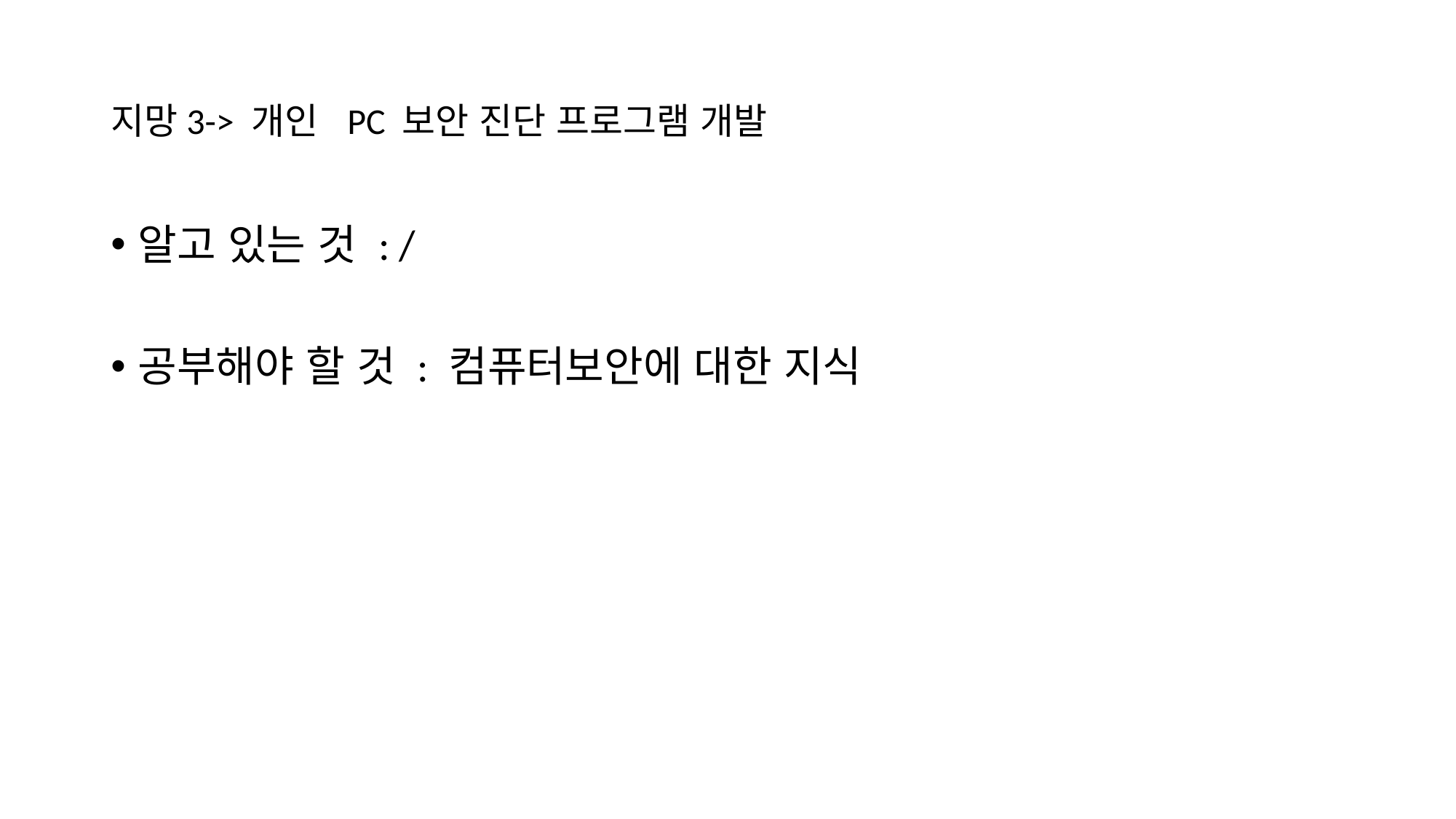

# 지망3-> 개인  PC 보안 진단 프로그램 개발
알고 있는 것 : /

공부해야 할 것 : 컴퓨터보안에 대한 지식